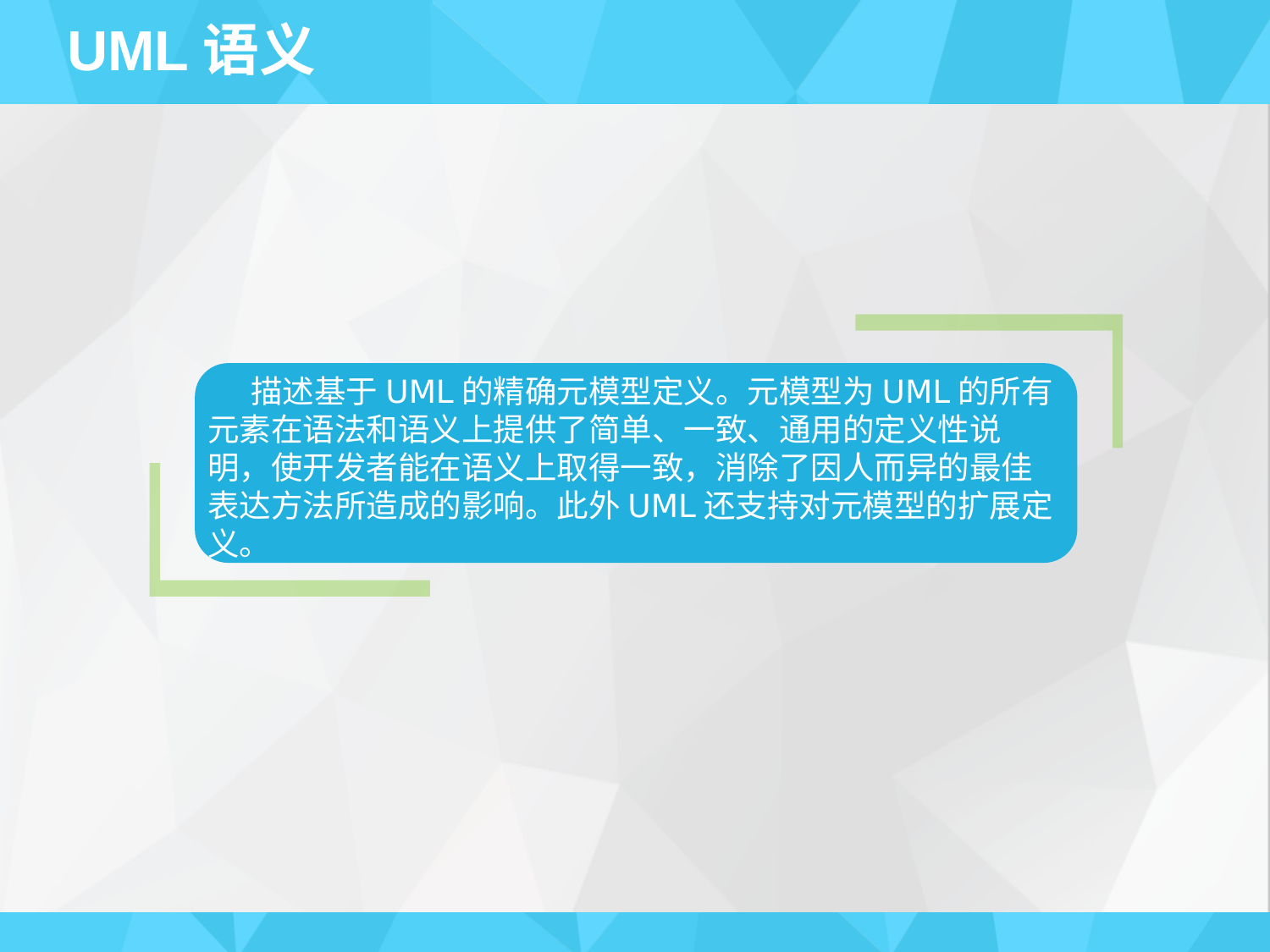

# UML语义

     描述基于UML的精确元模型定义。元模型为UML的所有元素在语法和语义上提供了简单、一致、通用的定义性说明，使开发者能在语义上取得一致，消除了因人而异的最佳表达方法所造成的影响。此外UML还支持对元模型的扩展定义。